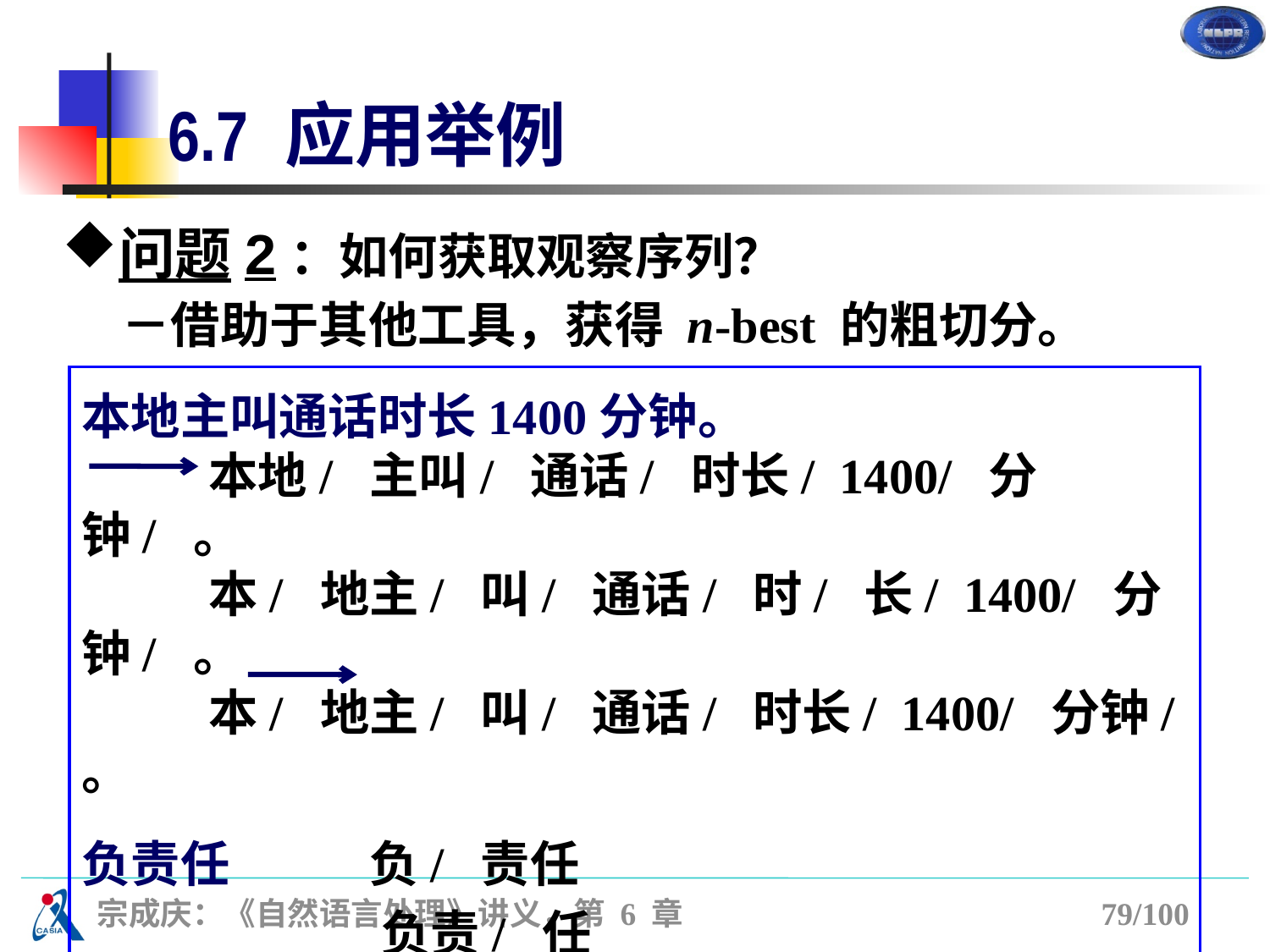

# 6.7 应用举例
问题2：如何获取观察序列？
－借助于其他工具，获得 n-best 的粗切分。
本地主叫通话时长1400分钟。
	本地/  主叫/  通话/  时长/  1400/  分钟/  。
	本/  地主/  叫/  通话/  时/  长/  1400/  分钟/  。
	本/  地主/  叫/  通话/  时长/  1400/  分钟/  。
负责任 	   负/  责任
		   负责/  任
		   负/  责/  任